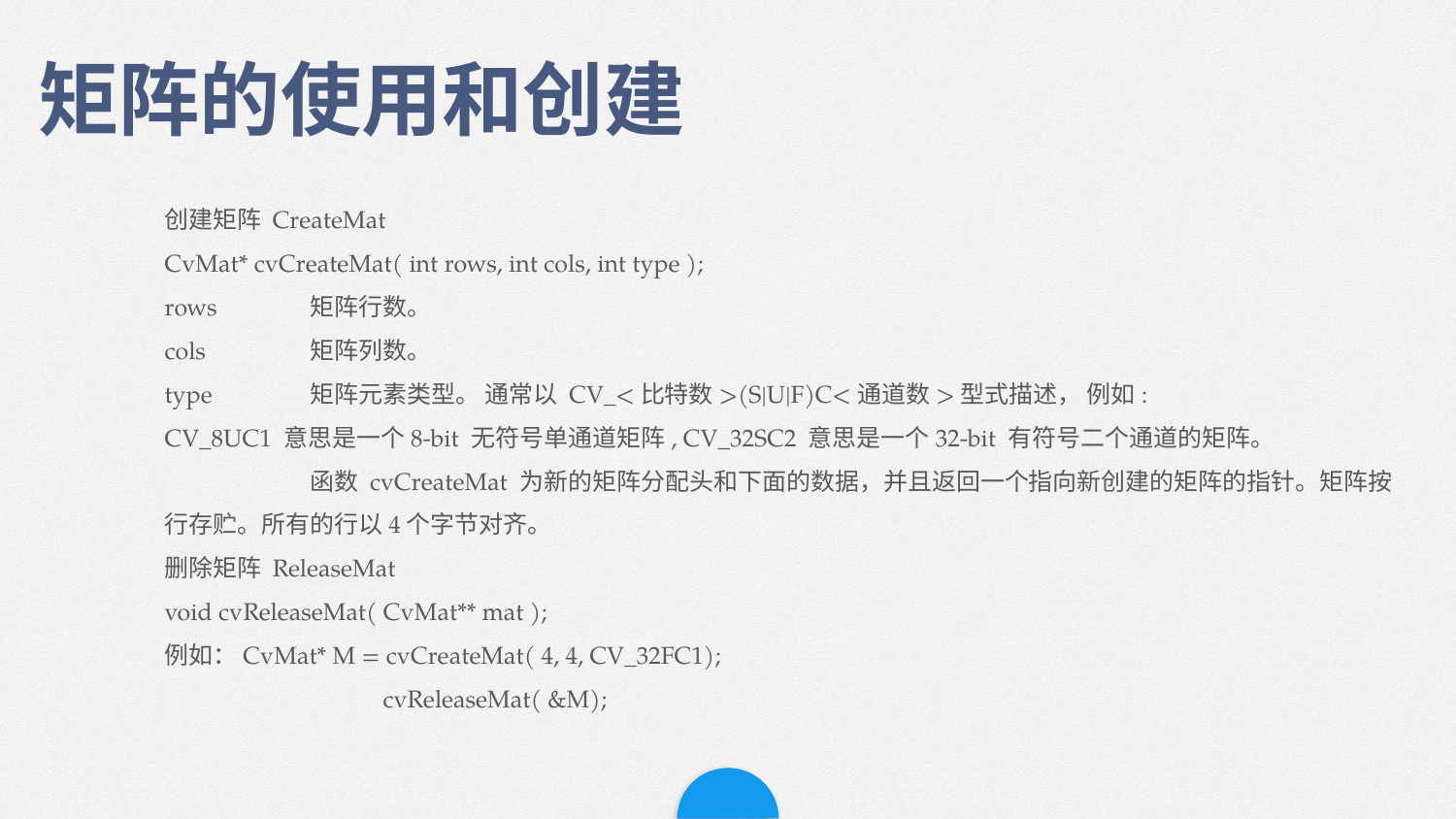

矩阵的使用和创建
创建矩阵 CreateMat
CvMat* cvCreateMat( int rows, int cols, int type );
rows 	矩阵行数。
cols 	矩阵列数。
type 	矩阵元素类型。 通常以 CV_<比特数>(S|U|F)C<通道数>型式描述， 例如:
CV_8UC1 意思是一个8-bit 无符号单通道矩阵, CV_32SC2 意思是一个32-bit 有符号二个通道的矩阵。
	函数 cvCreateMat 为新的矩阵分配头和下面的数据，并且返回一个指向新创建的矩阵的指针。矩阵按行存贮。所有的行以4个字节对齐。
删除矩阵 ReleaseMat
void cvReleaseMat( CvMat** mat );
例如：CvMat* M = cvCreateMat( 4, 4, CV_32FC1);
	            cvReleaseMat( &M);
7